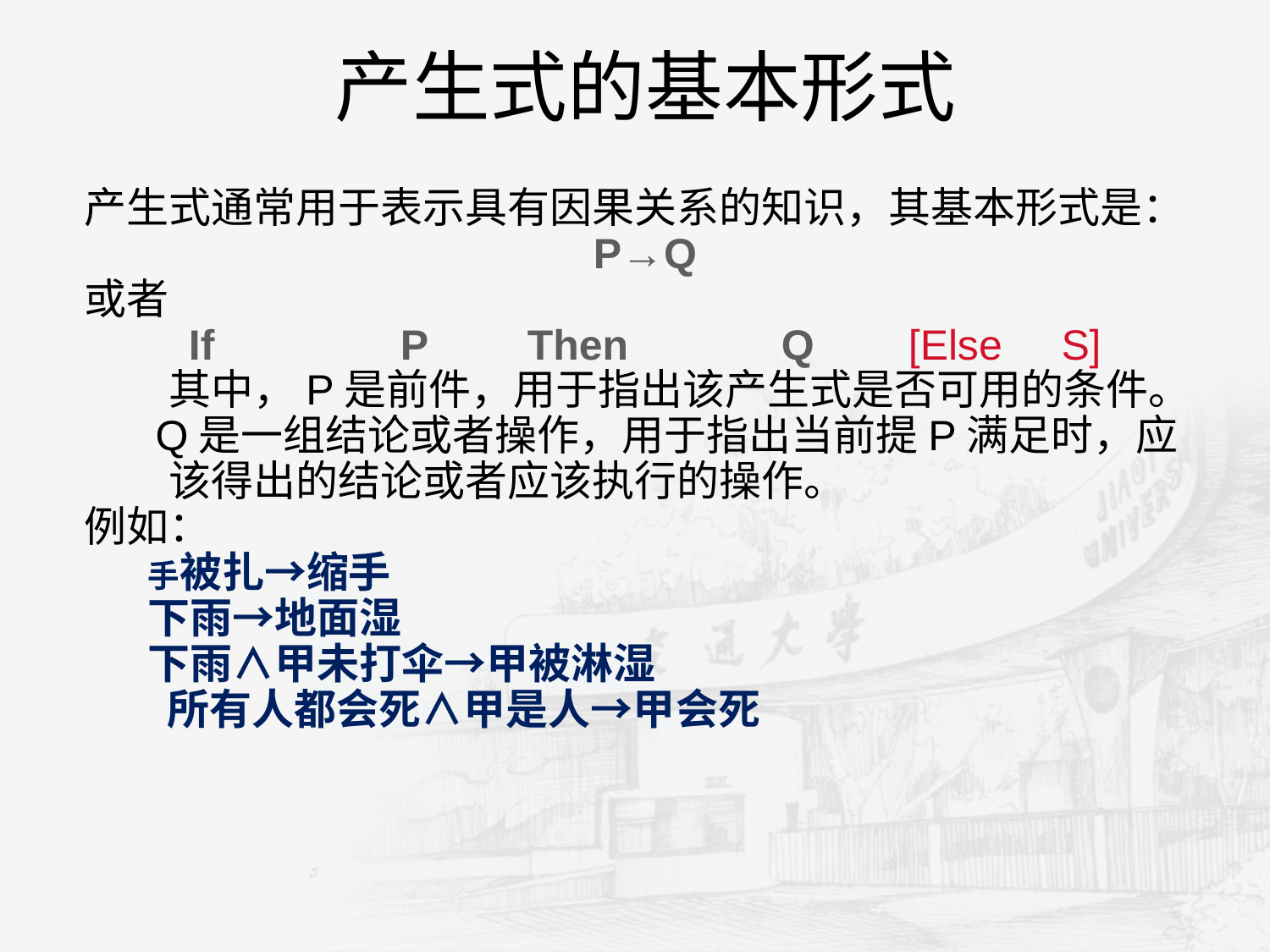

产生式的基本形式
产生式通常用于表示具有因果关系的知识，其基本形式是：
P→Q
或者
If		P	Then		Q	[Else     S]
	其中，P是前件，用于指出该产生式是否可用的条件。
      Q是一组结论或者操作，用于指出当前提P满足时，应该得出的结论或者应该执行的操作。
例如：
手被扎→缩手
下雨→地面湿
下雨∧甲未打伞→甲被淋湿
 所有人都会死∧甲是人→甲会死
16